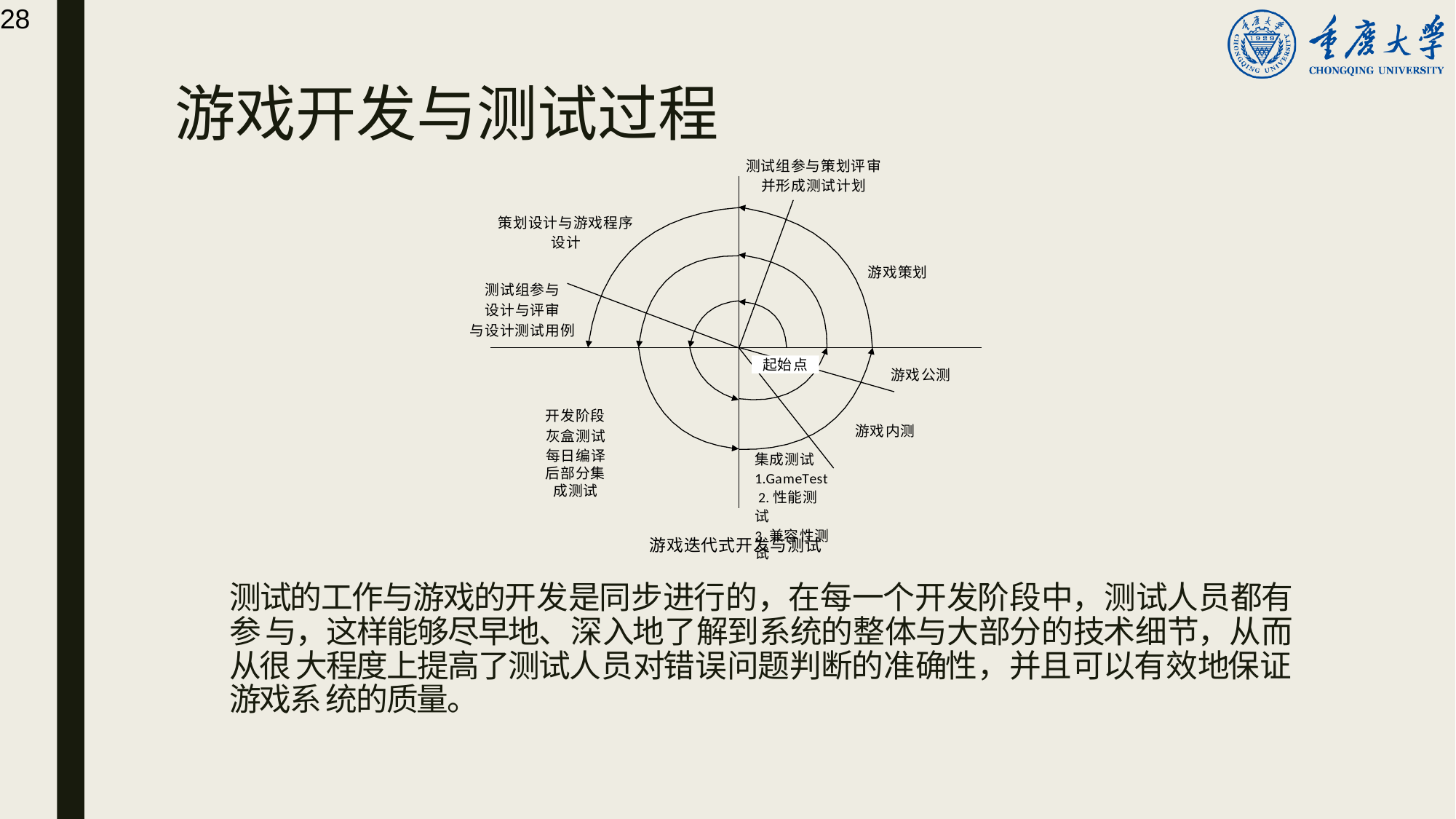

28
# 游戏开发与测试过程
测试组参与策划评审
并形成测试计划

策划设计与游戏程序 设计

游戏策划
测试组参与
设计与评审
与设计测试用例

起始点
游戏公测

开发阶段 灰盒测试
每日编译后部分集成测试
游戏内测

集成测试 1.GameTest  2.性能测试
3.兼容性测试
游戏迭代式开发与测试
测试的工作与游戏的开发是同步进行的，在每一个开发阶段中，测试人员都有参 与，这样能够尽早地、深入地了解到系统的整体与大部分的技术细节，从而从很 大程度上提高了测试人员对错误问题判断的准确性，并且可以有效地保证游戏系 统的质量。